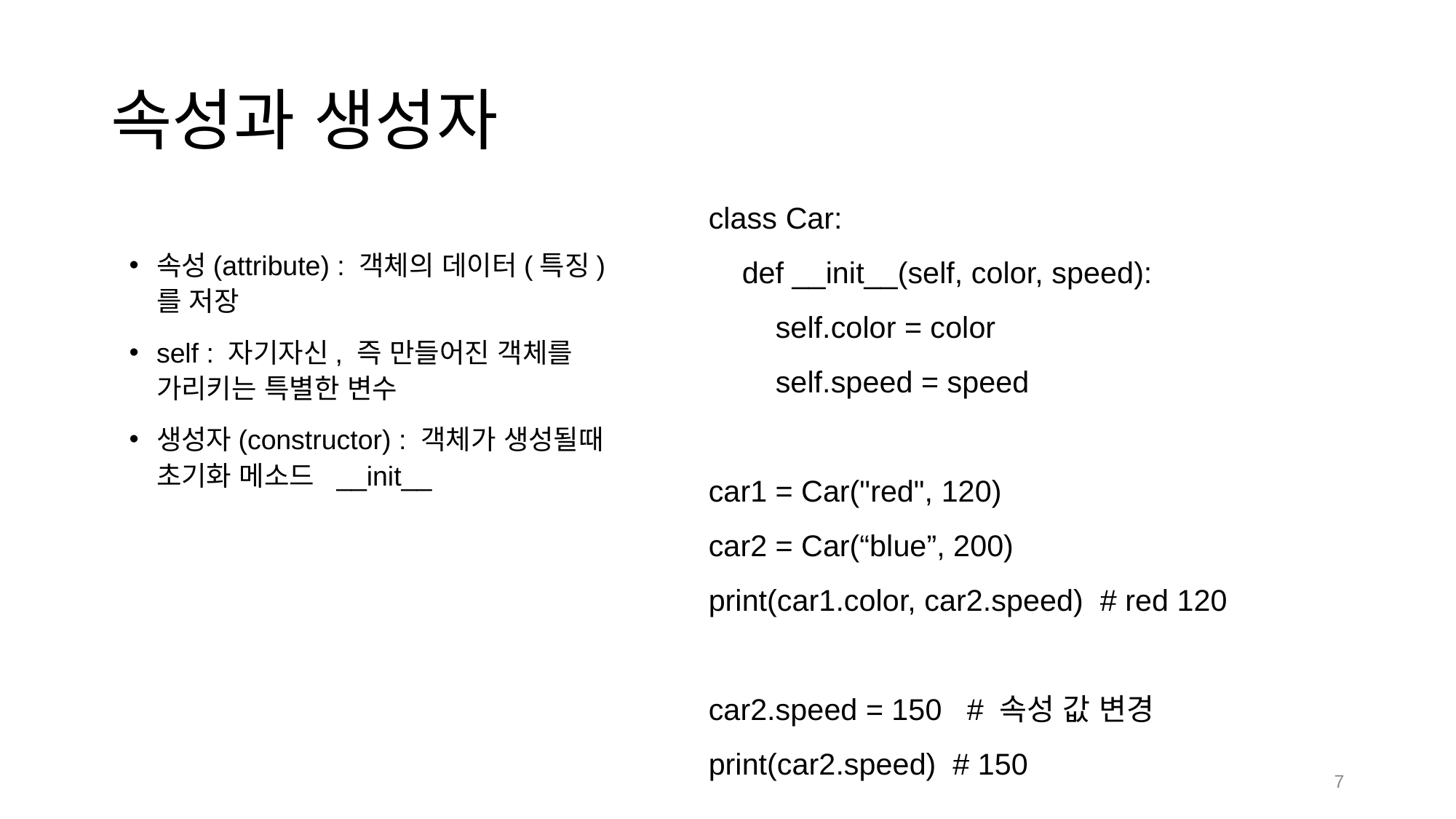

# 속성과 생성자
class Car:
    def __init__(self, color, speed):
        self.color = color
        self.speed = speed

car1 = Car("red", 120)
car2 = Car(“blue”, 200)
print(car1.color, car2.speed)  # red 120

car2.speed = 150   # 속성 값 변경
print(car2.speed)  # 150

속성(attribute) : 객체의 데이터(특징)를 저장
self : 자기자신, 즉 만들어진 객체를 가리키는 특별한 변수
생성자(constructor) : 객체가 생성될때 초기화 메소드  __init__

7